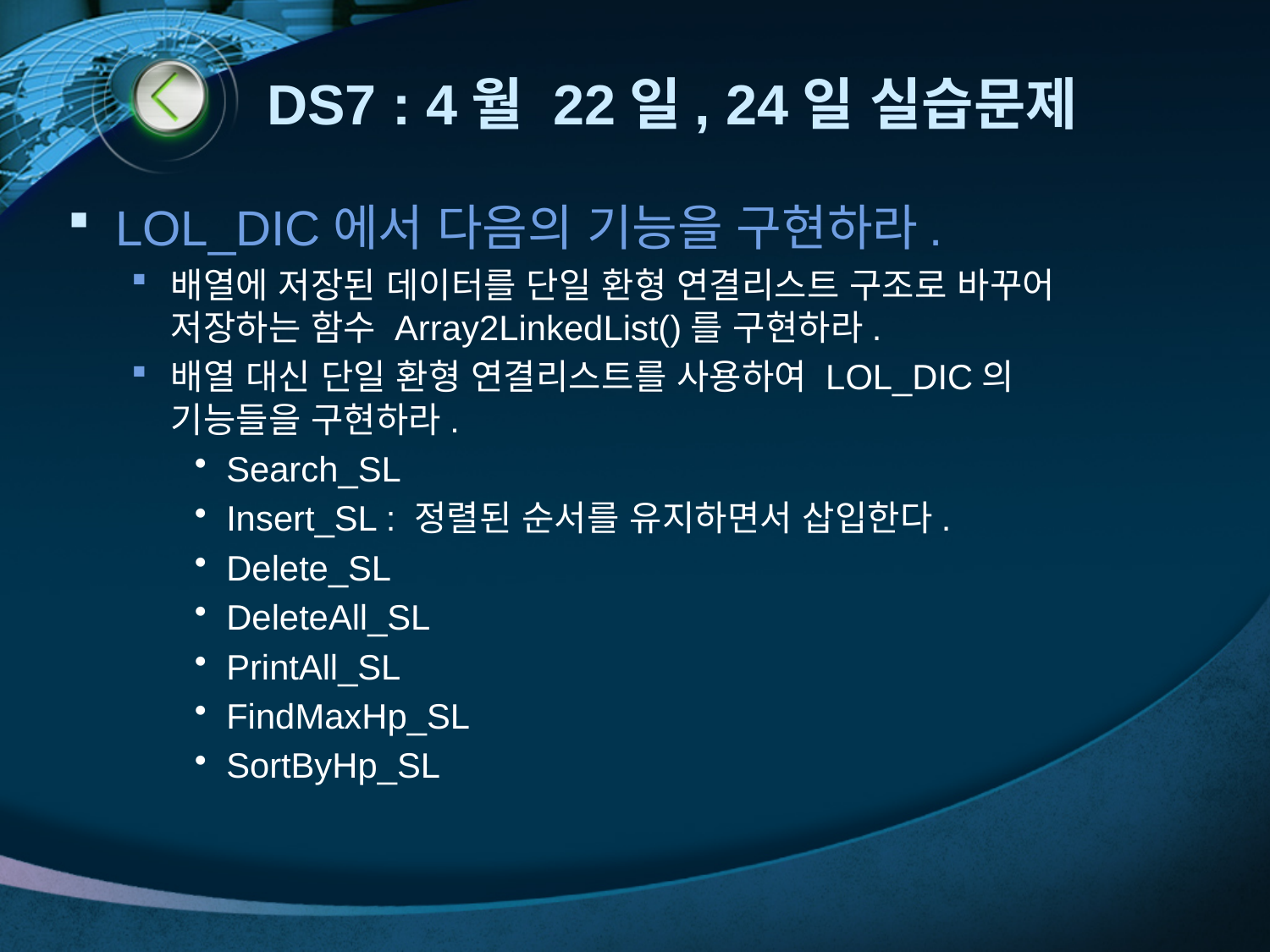

# DS7 : 4월 22일, 24일 실습문제
LOL_DIC에서 다음의 기능을 구현하라.
배열에 저장된 데이터를 단일 환형 연결리스트 구조로 바꾸어 저장하는 함수 Array2LinkedList()를 구현하라.
배열 대신 단일 환형 연결리스트를 사용하여 LOL_DIC의 기능들을 구현하라.
Search_SL
Insert_SL : 정렬된 순서를 유지하면서 삽입한다.
Delete_SL
DeleteAll_SL
PrintAll_SL
FindMaxHp_SL
SortByHp_SL